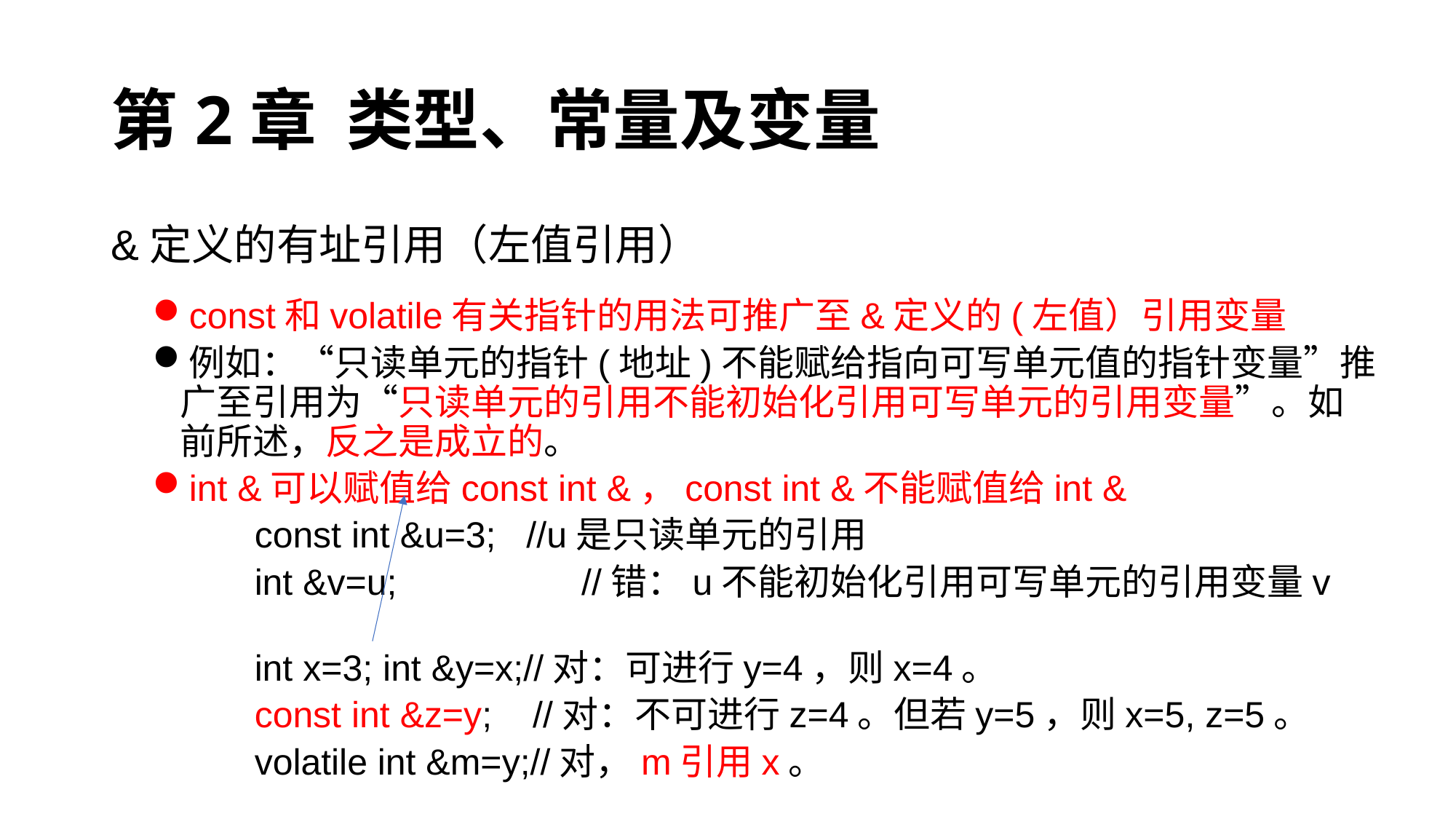

# 第2章  类型、常量及变量
&定义的有址引用（左值引用）
const和volatile有关指针的用法可推广至&定义的(左值）引用变量
例如：“只读单元的指针(地址)不能赋给指向可写单元值的指针变量”推广至引用为“只读单元的引用不能初始化引用可写单元的引用变量”。如前所述，反之是成立的。
int &可以赋值给const int &，const int &不能赋值给int &
          const int &u=3;   //u是只读单元的引用
          int &v=u;	          //错：u不能初始化引用可写单元的引用变量v
          int x=3; int &y=x;//对：可进行y=4，则x=4。
          const int &z=y;    //对：不可进行z=4。但若y=5，则x=5, z=5。
          volatile int &m=y;//对，m引用x。